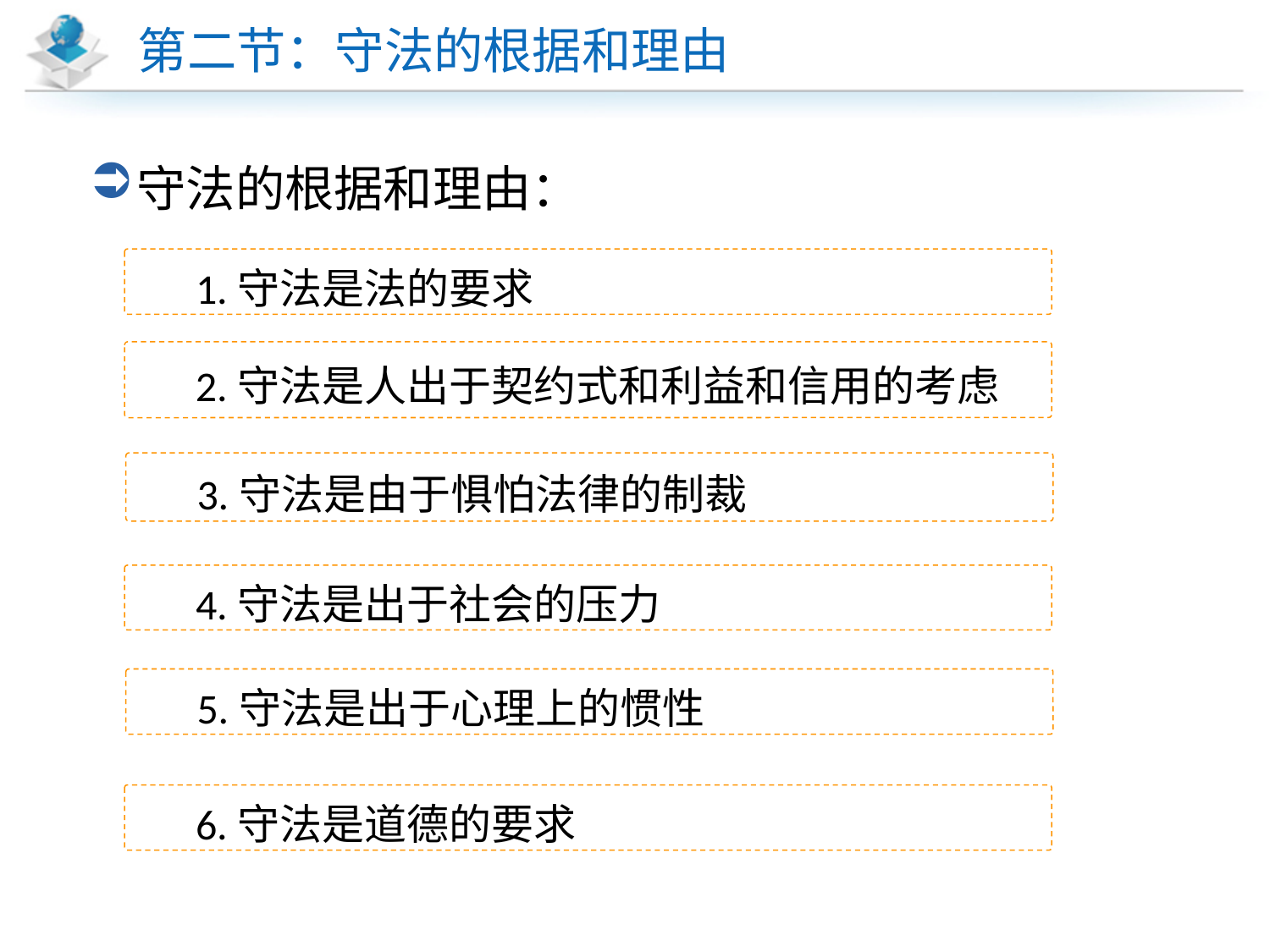

# 第二节：守法的根据和理由
守法的根据和理由：

1.守法是法的要求

2.守法是人出于契约式和利益和信用的考虑

3.守法是由于惧怕法律的制裁

4.守法是出于社会的压力

5.守法是出于心理上的惯性

6.守法是道德的要求